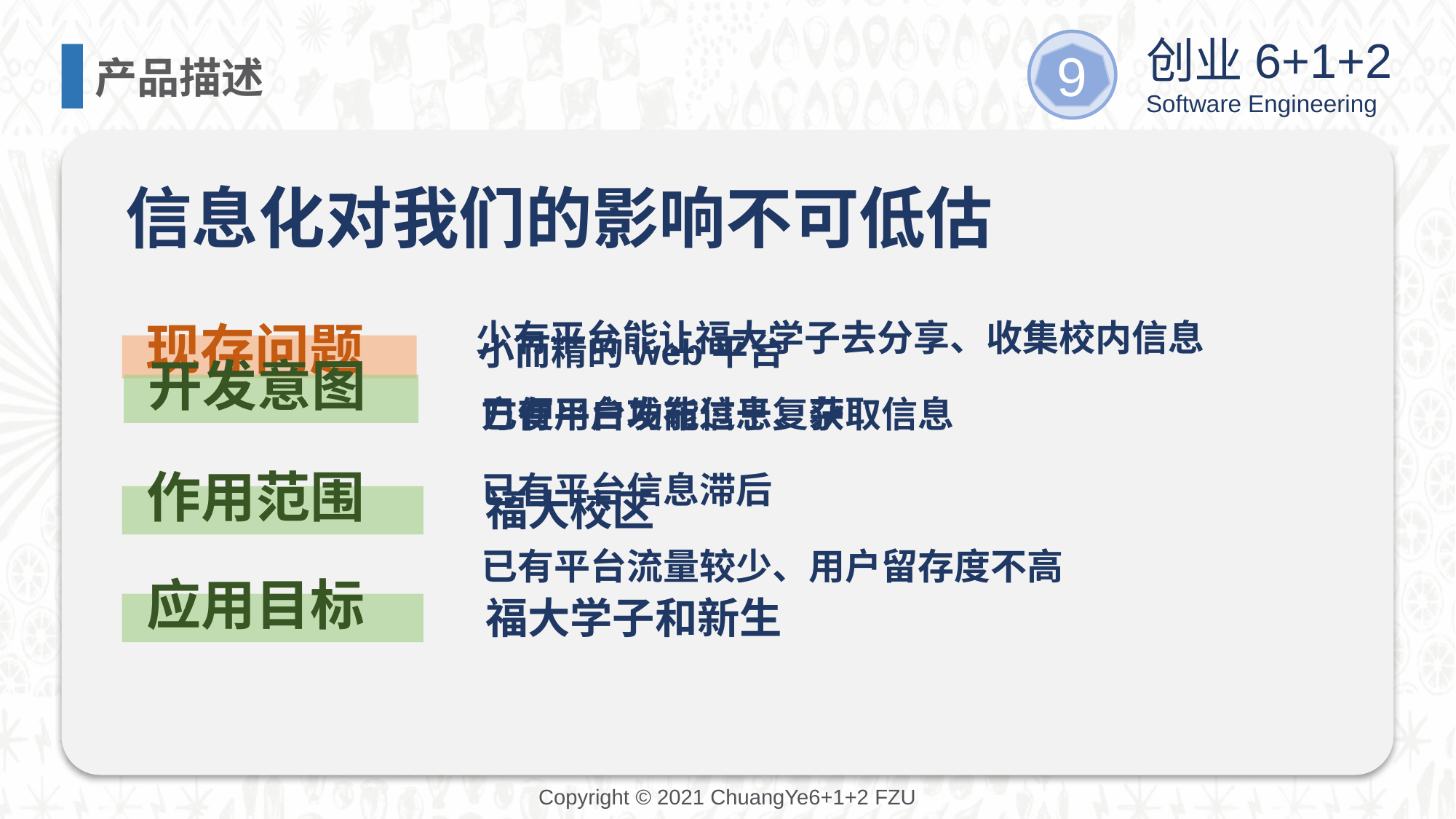

产品描述
信息化对我们的影响不可低估
少有平台能让福大学子去分享、收集校内信息
现存问题

小而精的web平台
开发意图

已有平台功能过于复杂
方便用户发布信息、获取信息
作用范围

已有平台信息滞后
福大校区
已有平台流量较少、用户留存度不高
应用目标

福大学子和新生